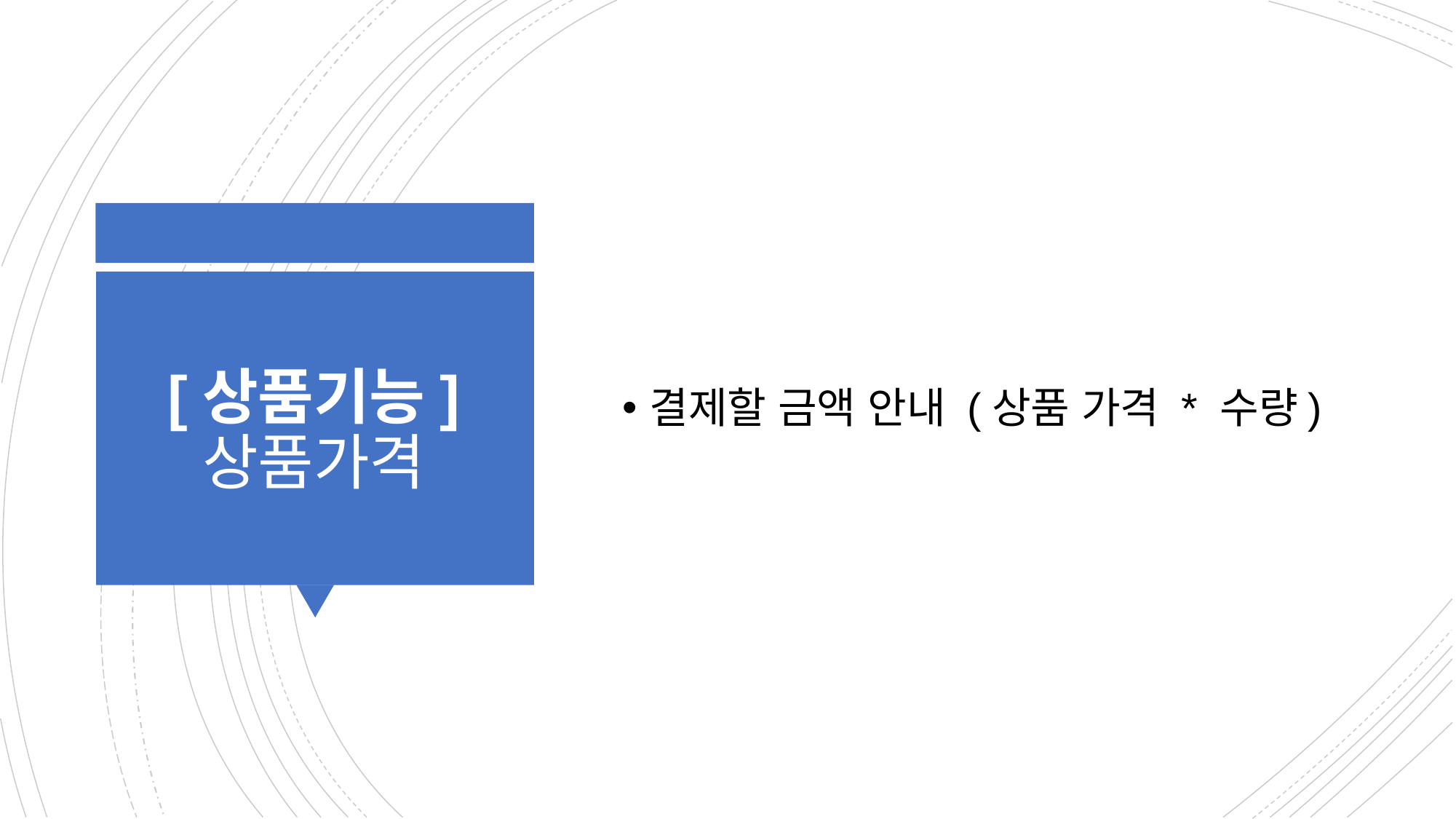

결제할 금액 안내 (상품 가격 * 수량)

# [상품기능] 상품가격